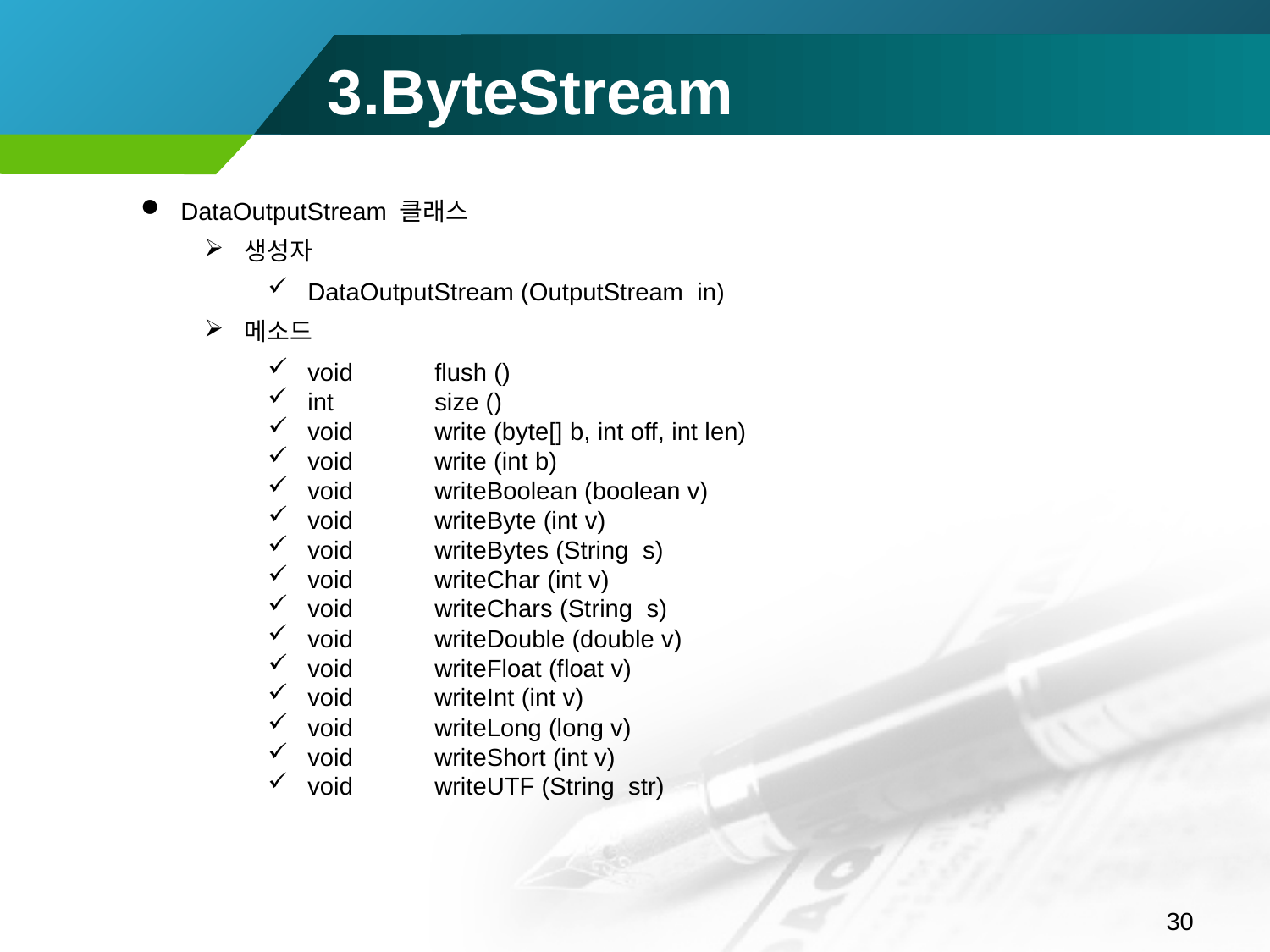

3.ByteStream
DataOutputStream 클래스
생성자
DataOutputStream (OutputStream  in)
메소드
void	flush ()
int	size ()
void	write (byte[] b, int off, int len)
void	write (int b)
void	writeBoolean (boolean v)
void	writeByte (int v)
void	writeBytes (String  s)
void	writeChar (int v)
void	writeChars (String  s)
void	writeDouble (double v)
void	writeFloat (float v)
void	writeInt (int v)
void	writeLong (long v)
void	writeShort (int v)
void	writeUTF (String  str)
30